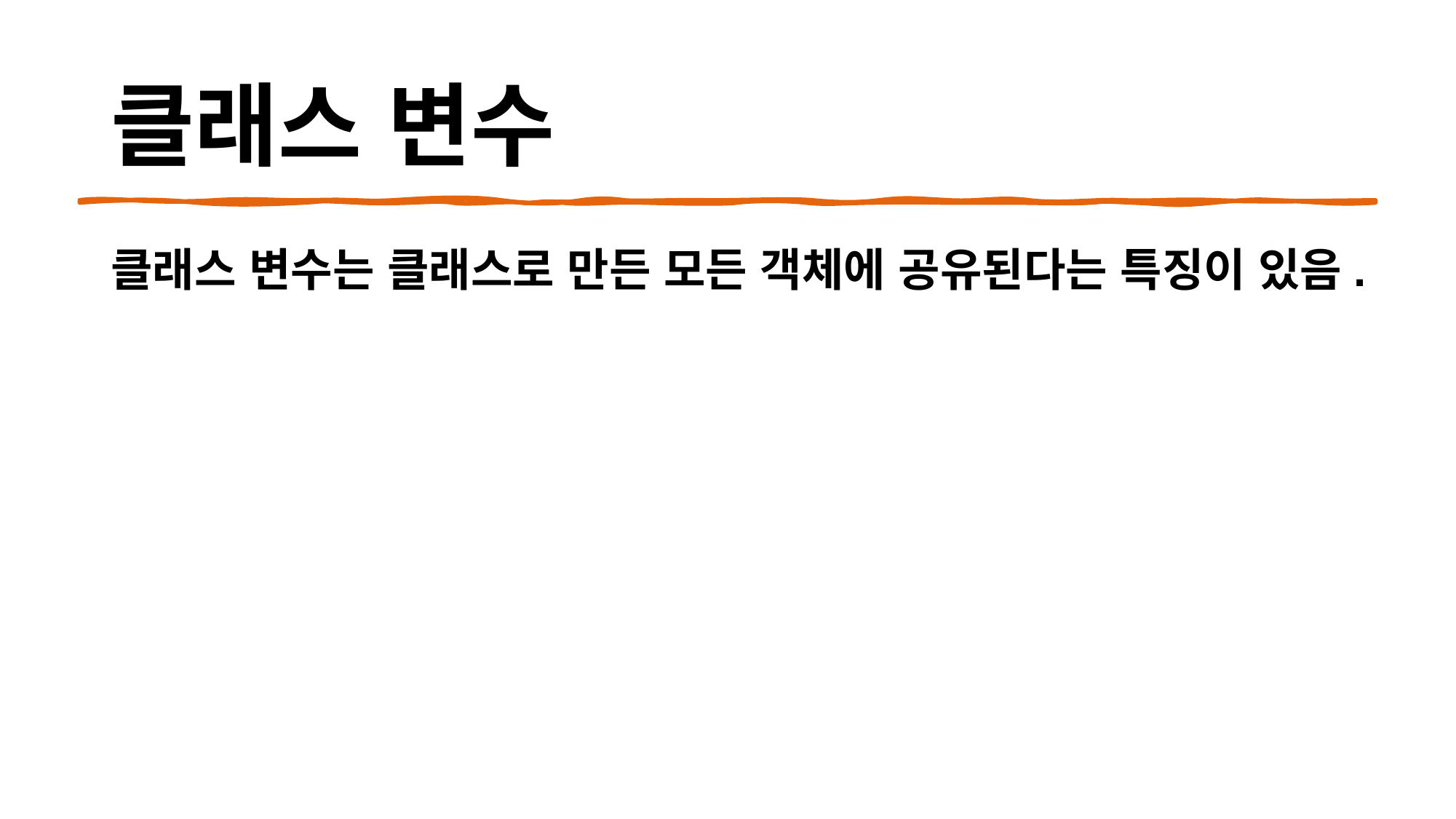

# 클래스 변수

클래스 변수는 클래스로 만든 모든 객체에 공유된다는 특징이 있음.